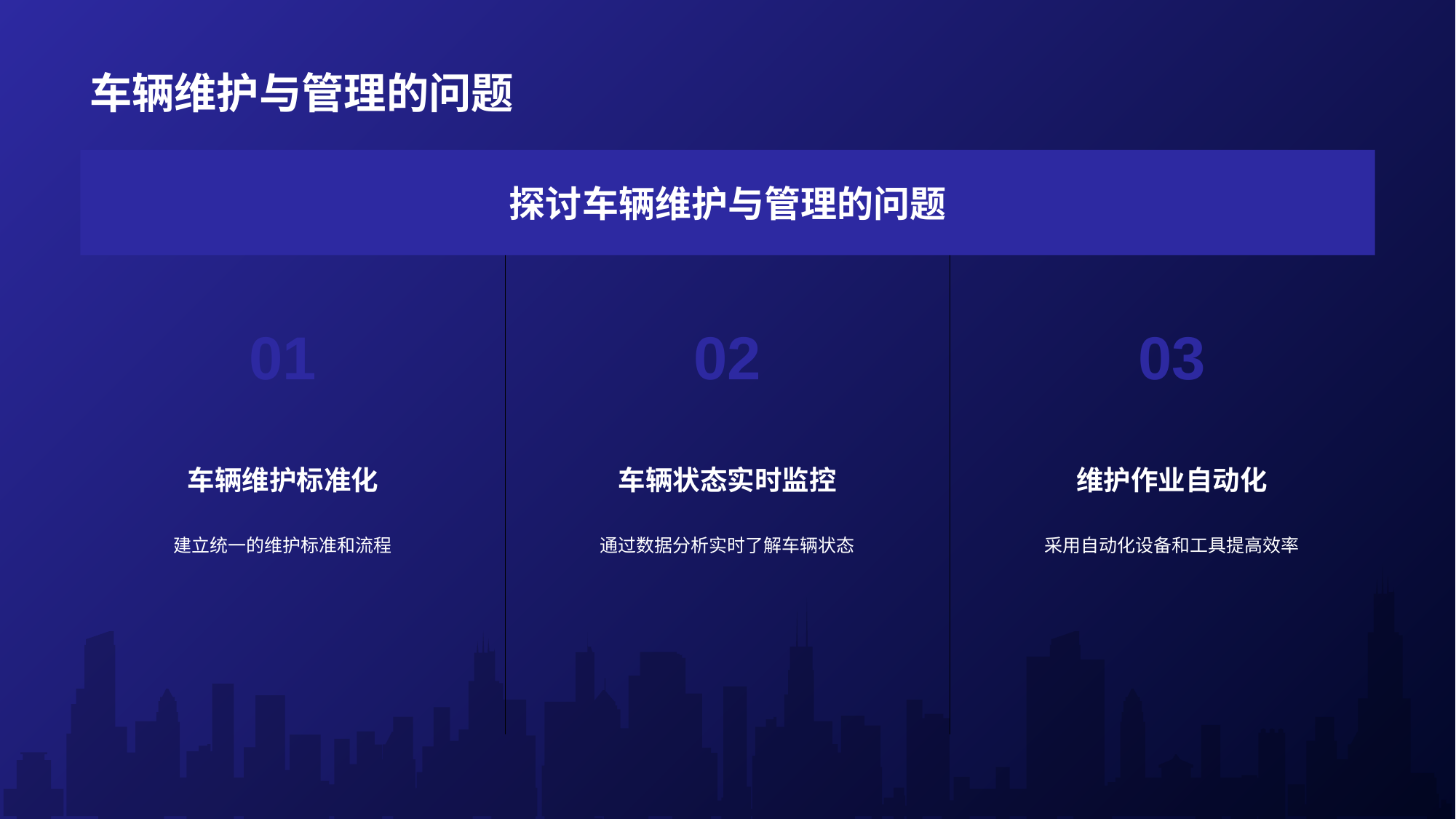

# 车辆维护与管理的问题
探讨车辆维护与管理的问题
01
车辆维护标准化
建立统一的维护标准和流程
02
车辆状态实时监控
通过数据分析实时了解车辆状态
03
维护作业自动化
采用自动化设备和工具提高效率